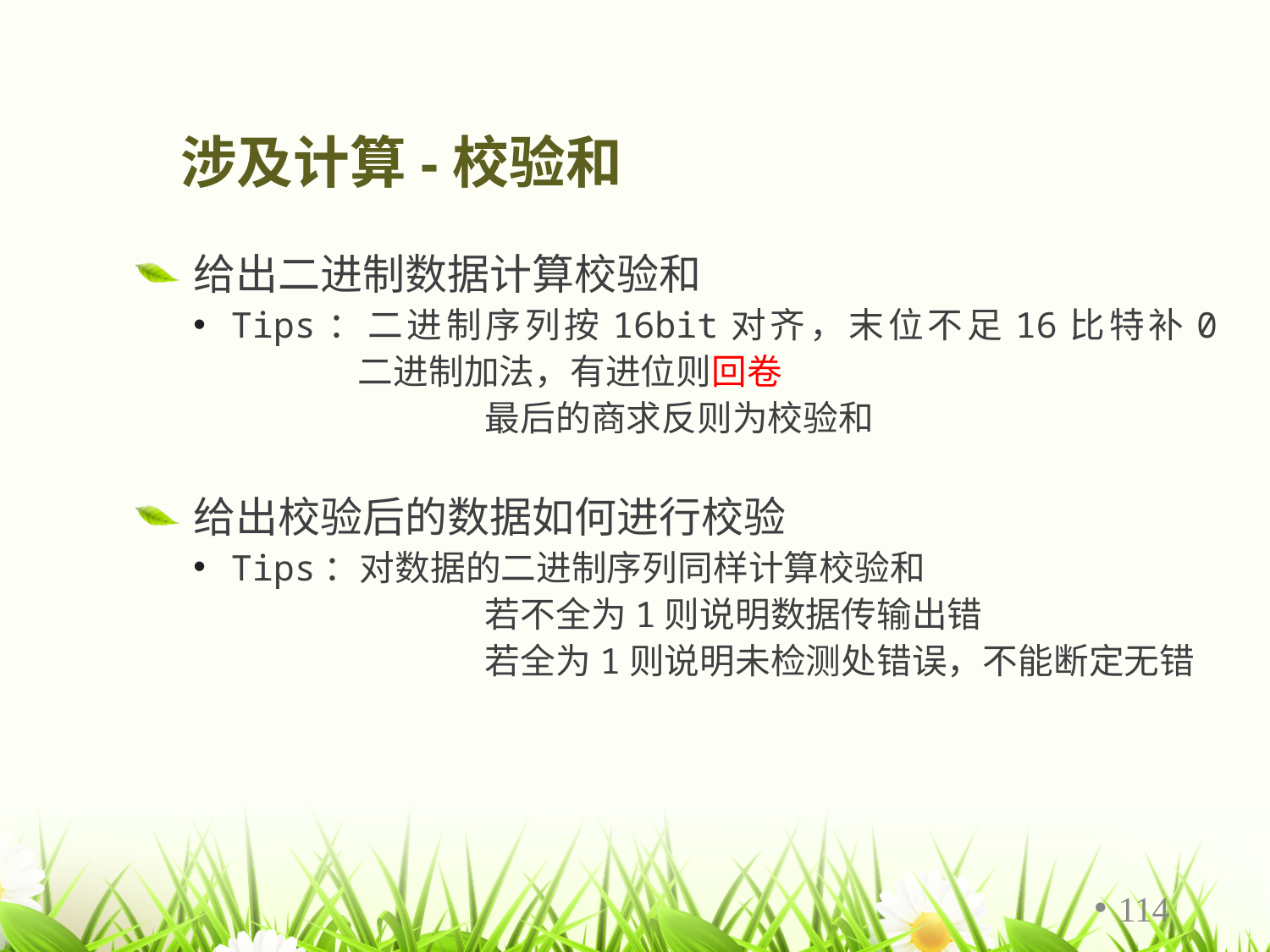

# 涉及计算-校验和
给出二进制数据计算校验和
Tips：二进制序列按16bit对齐，末位不足16比特补0		二进制加法，有进位则回卷
			最后的商求反则为校验和
给出校验后的数据如何进行校验
Tips：对数据的二进制序列同样计算校验和
			若不全为1则说明数据传输出错
			若全为1则说明未检测处错误，不能断定无错
114